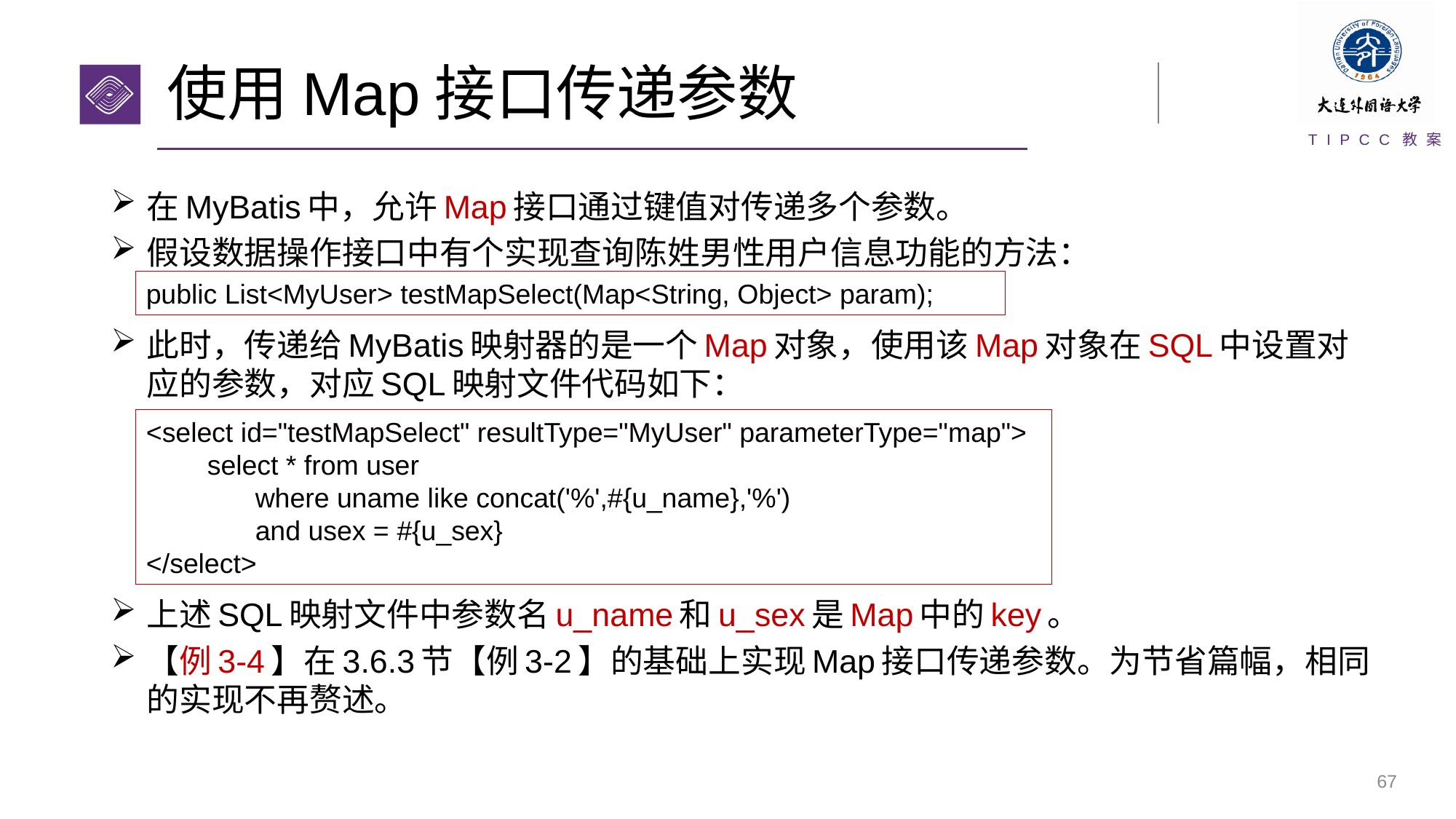

# 使用Map接口传递参数
在MyBatis中，允许Map接口通过键值对传递多个参数。
假设数据操作接口中有个实现查询陈姓男性用户信息功能的方法：

此时，传递给MyBatis映射器的是一个Map对象，使用该Map对象在SQL中设置对应的参数，对应SQL映射文件代码如下：

上述SQL映射文件中参数名u_name和u_sex是Map中的key。
【例3-4】在3.6.3节【例3-2】的基础上实现Map接口传递参数。为节省篇幅，相同的实现不再赘述。
public List<MyUser> testMapSelect(Map<String, Object> param);
<select id="testMapSelect" resultType="MyUser" parameterType="map">
        select * from user
	where uname like concat('%',#{u_name},'%')
	and usex = #{u_sex}
</select>
67